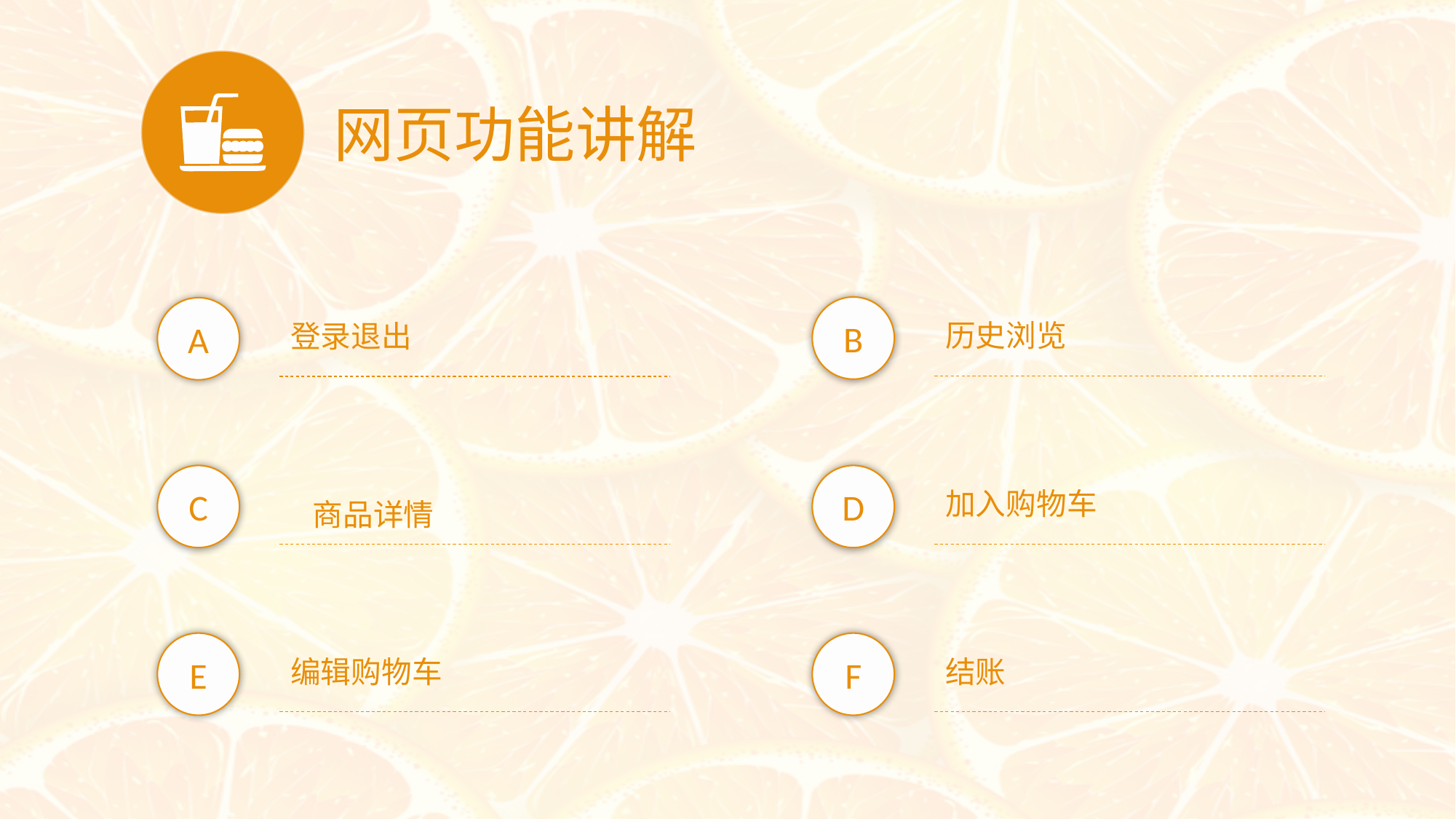

网页功能讲解
历史浏览
B
登录退出
A
加入购物车
D
C
商品详情
编辑购物车
E
结账
F